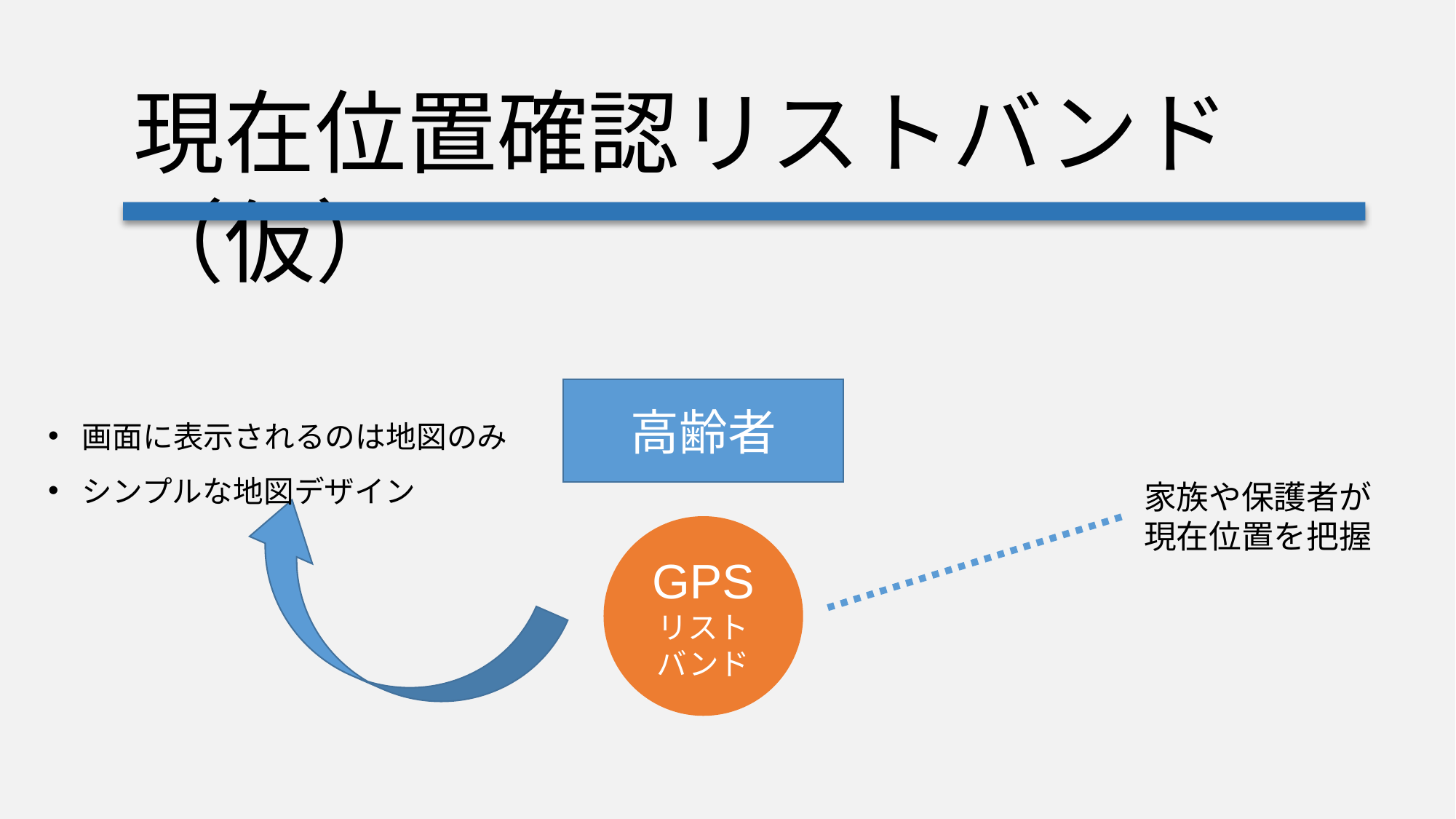

現在位置確認リストバンド（仮）

高齢者
画面に表示されるのは地図のみ
シンプルな地図デザイン

家族や保護者が
現在位置を把握
GPS
リストバンド